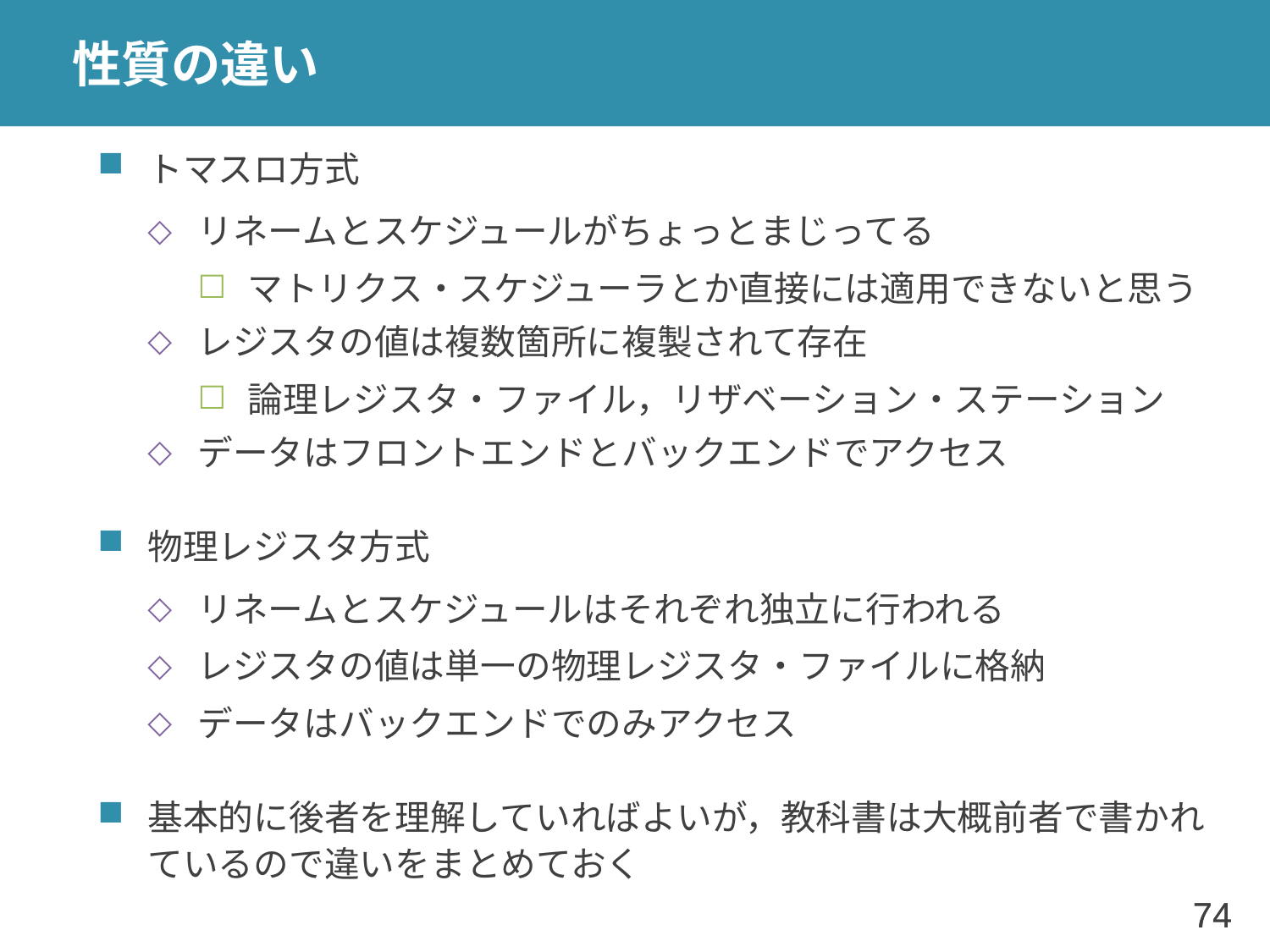

# 性質の違い
トマスロ方式
リネームとスケジュールがちょっとまじってる
マトリクス・スケジューラとか直接には適用できないと思う
レジスタの値は複数箇所に複製されて存在
論理レジスタ・ファイル，リザベーション・ステーション
データはフロントエンドとバックエンドでアクセス
物理レジスタ方式
リネームとスケジュールはそれぞれ独立に行われる
レジスタの値は単一の物理レジスタ・ファイルに格納
データはバックエンドでのみアクセス
基本的に後者を理解していればよいが，教科書は大概前者で書かれているので違いをまとめておく